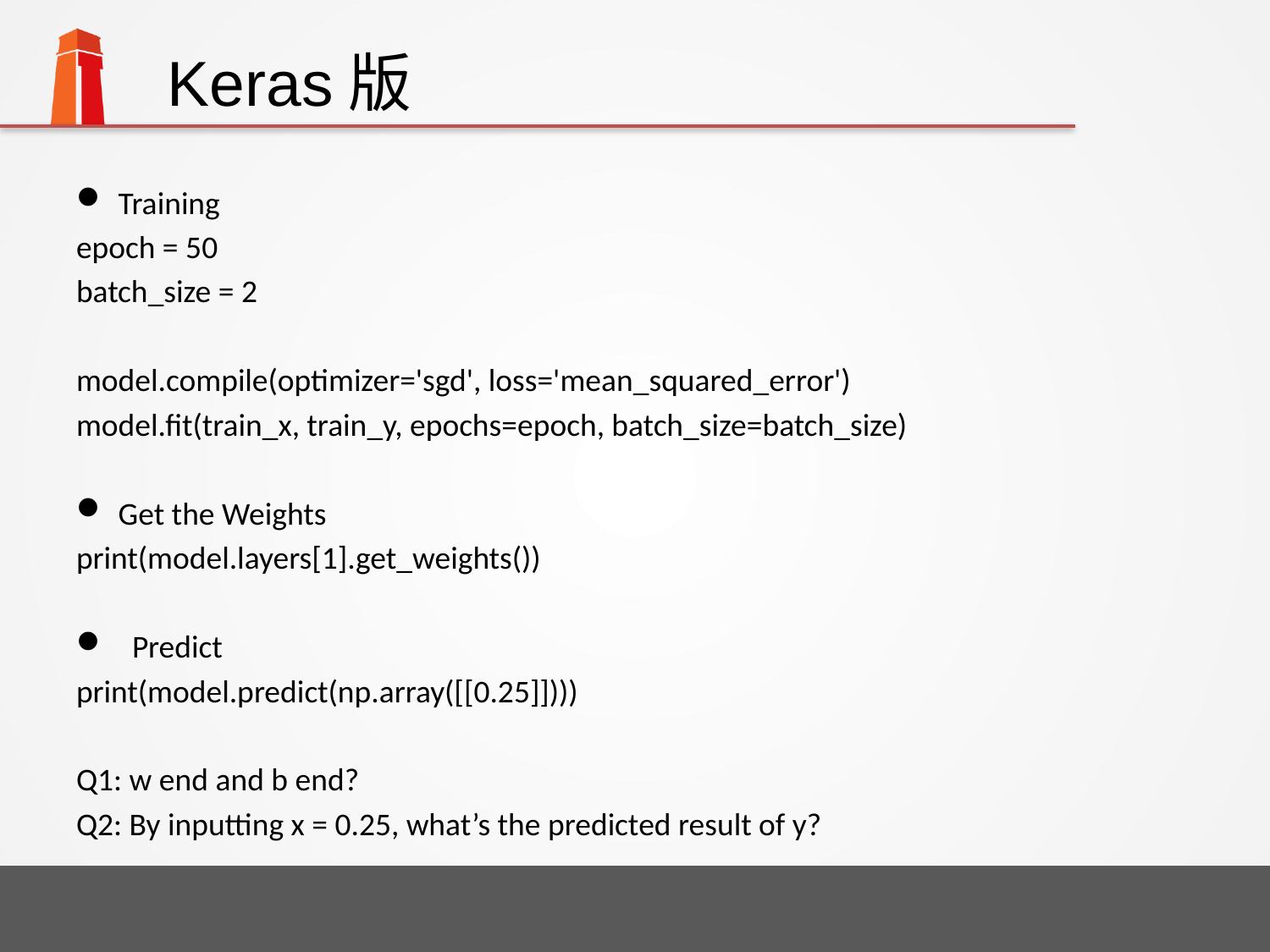

# Keras版
Training
epoch = 50
batch_size = 2

model.compile(optimizer='sgd', loss='mean_squared_error')
model.fit(train_x, train_y, epochs=epoch, batch_size=batch_size)

Get the Weights
print(model.layers[1].get_weights())

Predict
print(model.predict(np.array([[0.25]])))

Q1: w end and b end?
Q2: By inputting x = 0.25, what’s the predicted result of y?